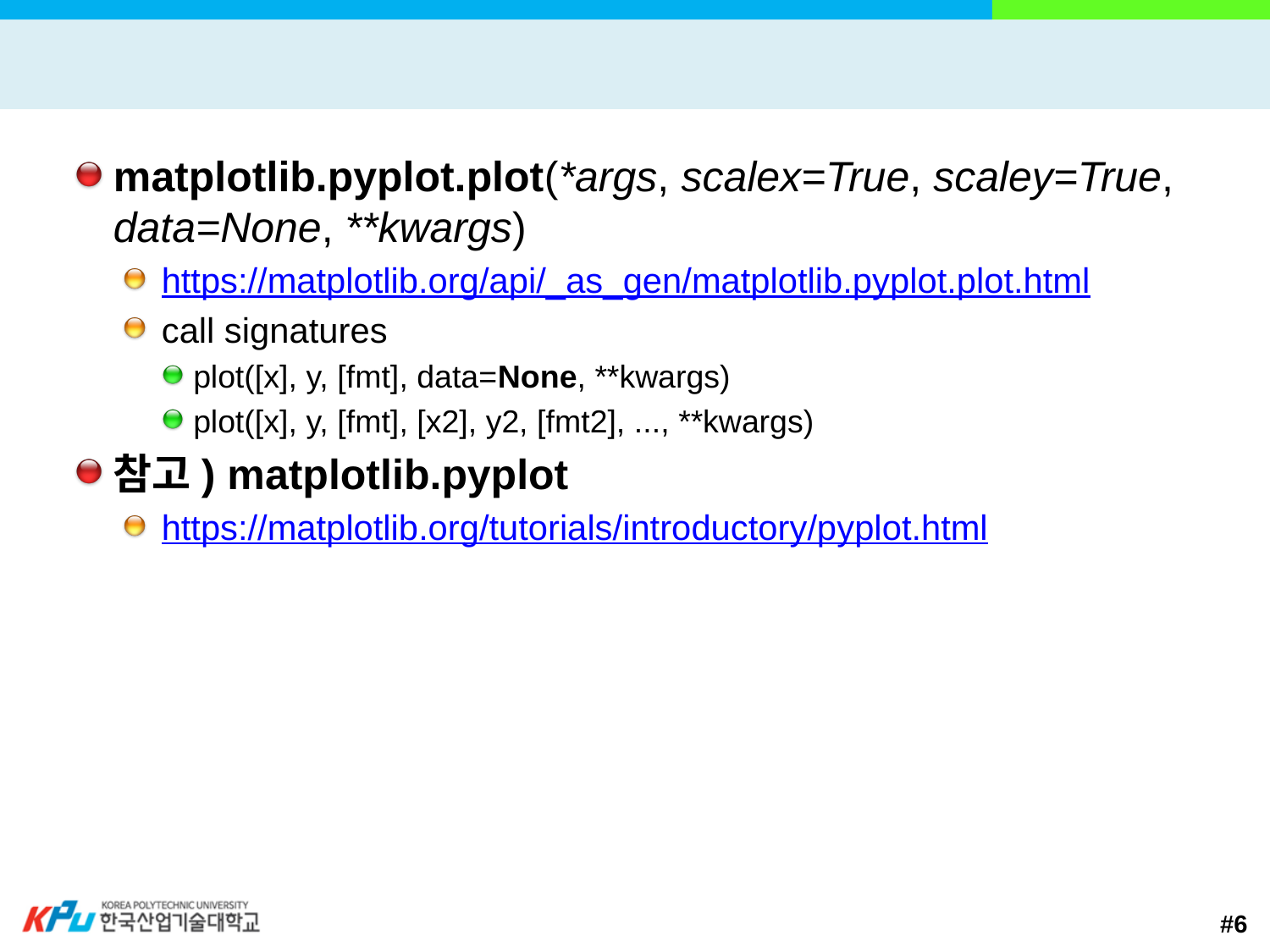

#
matplotlib.pyplot.plot(*args, scalex=True, scaley=True, data=None, **kwargs)
https://matplotlib.org/api/_as_gen/matplotlib.pyplot.plot.html
call signatures
plot([x], y, [fmt], data=None, **kwargs)
plot([x], y, [fmt], [x2], y2, [fmt2], ..., **kwargs)
참고) matplotlib.pyplot
https://matplotlib.org/tutorials/introductory/pyplot.html